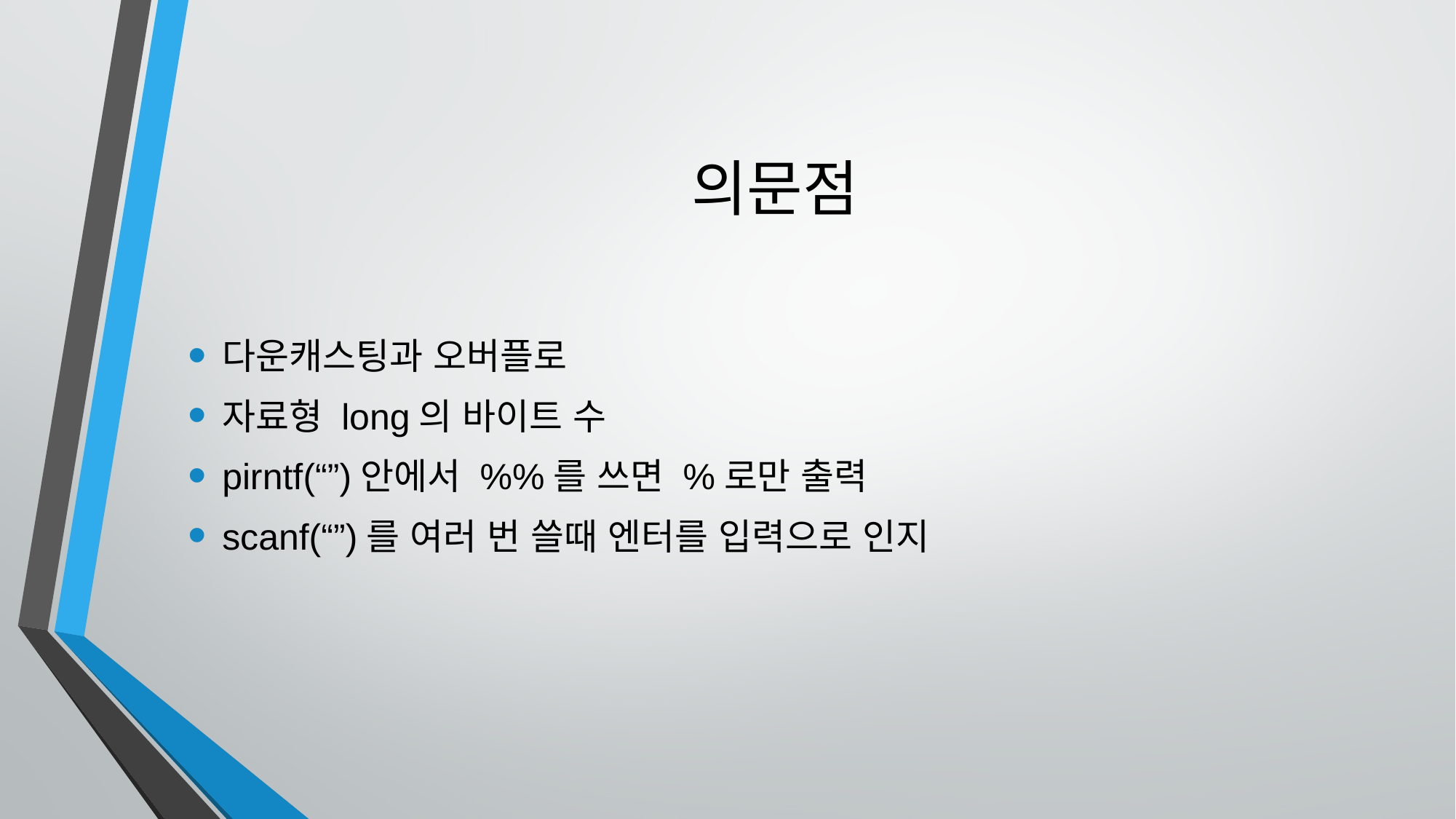

# 의문점
다운캐스팅과 오버플로
자료형 long의 바이트 수
pirntf(“”)안에서 %%를 쓰면 %로만 출력
scanf(“”)를 여러 번 쓸때 엔터를 입력으로 인지